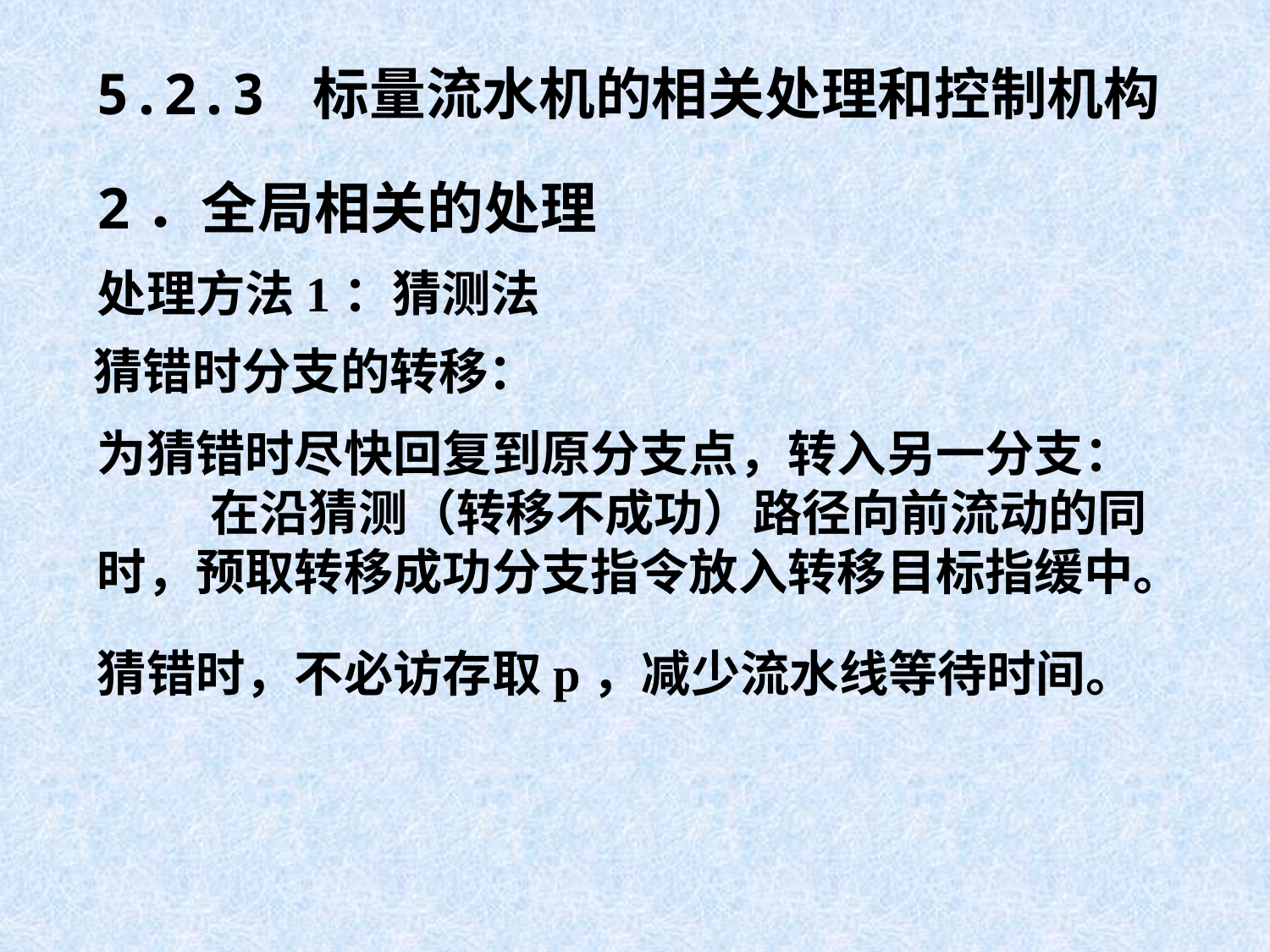

5.2.3 标量流水机的相关处理和控制机构
2．全局相关的处理
处理方法1：猜测法
猜错时分支的转移：
为猜错时尽快回复到原分支点，转入另一分支：
         在沿猜测（转移不成功）路径向前流动的同时，预取转移成功分支指令放入转移目标指缓中。
猜错时，不必访存取p，减少流水线等待时间。